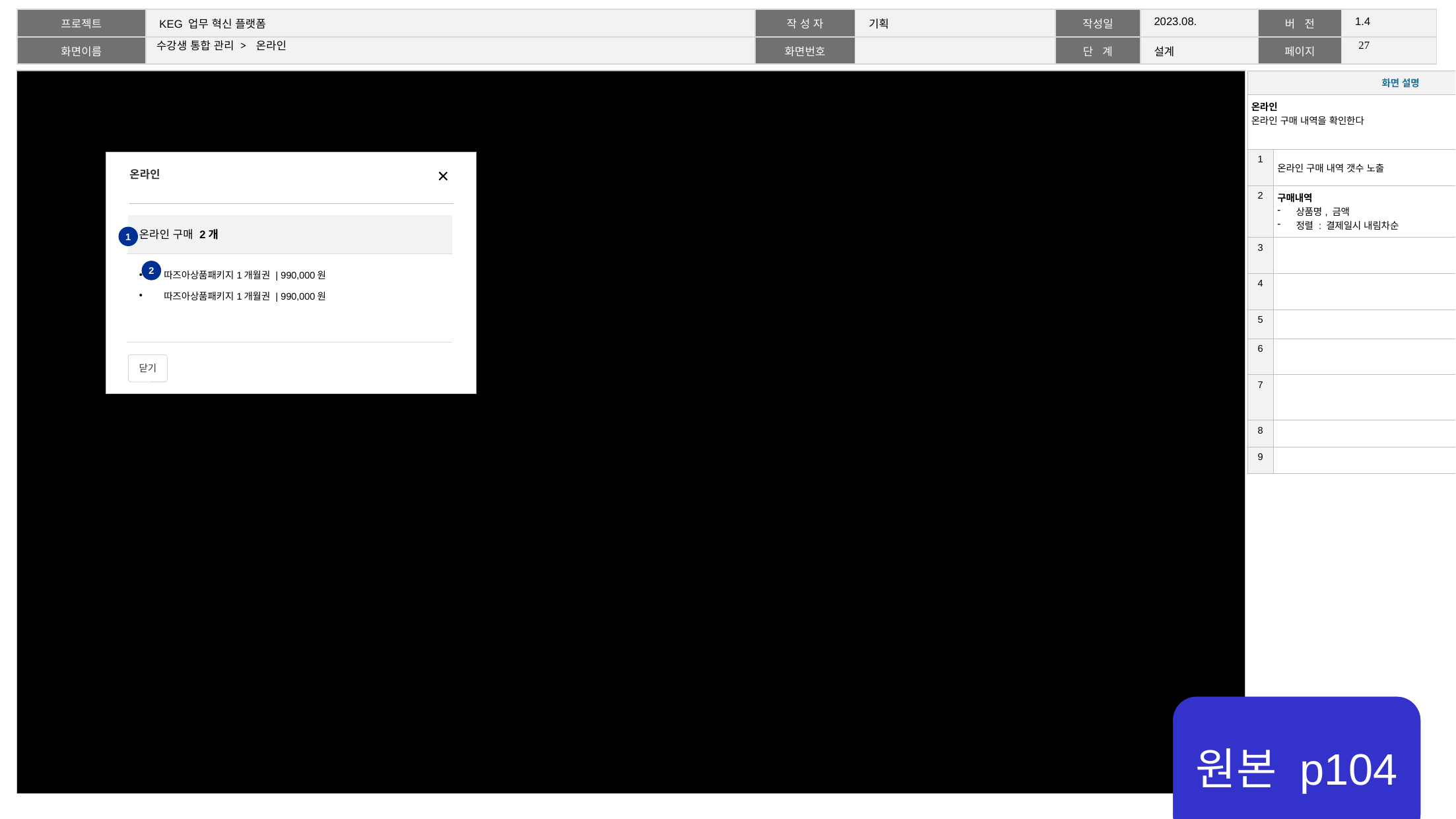

27

# 수강생 통합 관리 > 온라인
| 화면 설명 |  |
| --- | --- |
| 온라인 온라인 구매 내역을 확인한다 |  |
| 1 | 온라인 구매 내역 갯수 노출 |
| 2 | 구매내역 상품명, 금액 정렬 : 결제일시 내림차순 |
| 3 |  |
| 4 |  |
| 5 |  |
| 6 |  |
| 7 |  |
| 8 |  |
| 9 |  |
온라인
| 온라인 구매 2개 |
| --- |
| 따즈아상품패키지1개월권 | 990,000원 따즈아상품패키지1개월권 | 990,000원 |
1
2
닫기
원본 p104